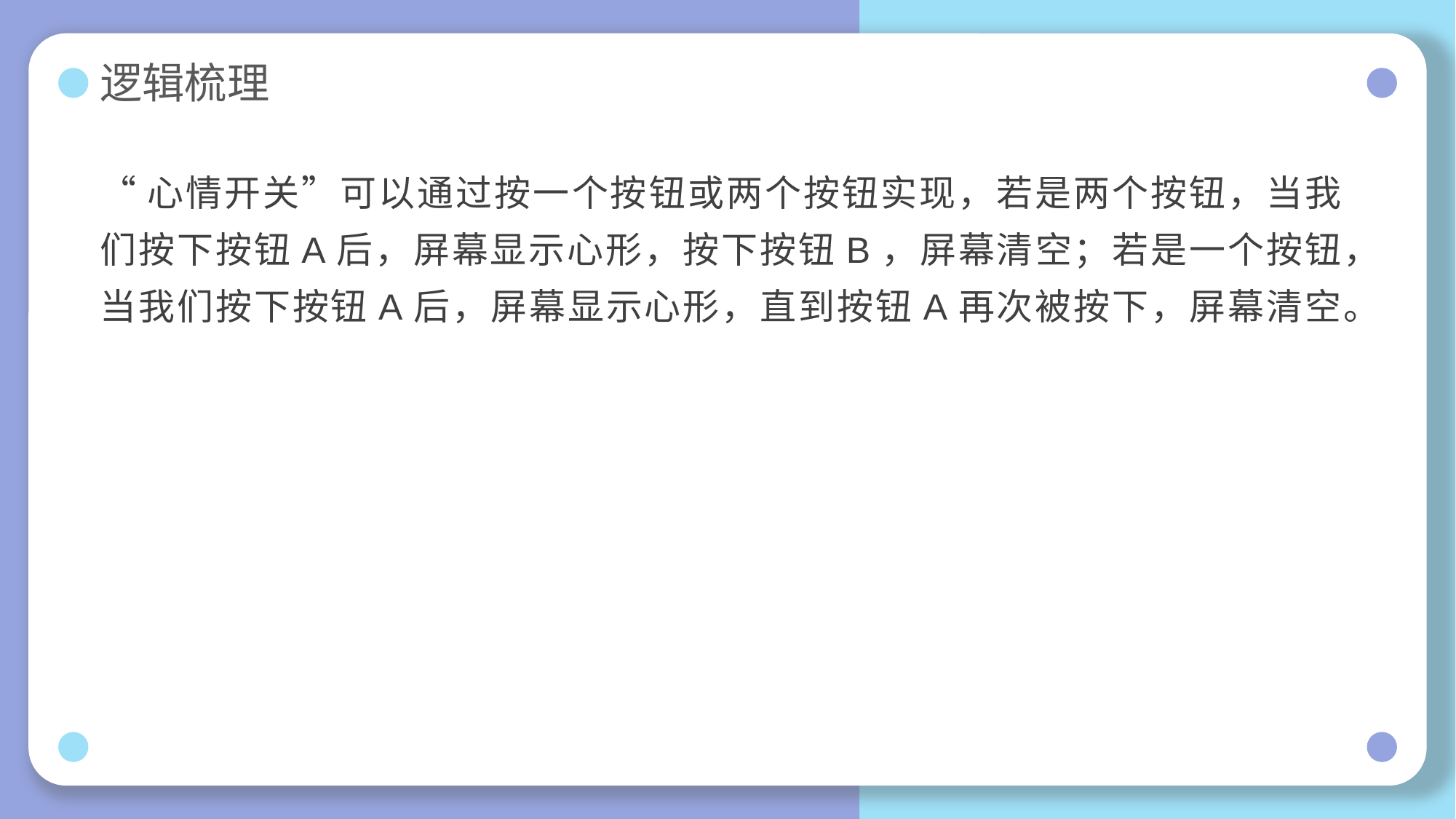

# 逻辑梳理
“心情开关”可以通过按一个按钮或两个按钮实现，若是两个按钮，当我们按下按钮A后，屏幕显示心形，按下按钮B，屏幕清空；若是一个按钮，当我们按下按钮A后，屏幕显示心形，直到按钮A再次被按下，屏幕清空。